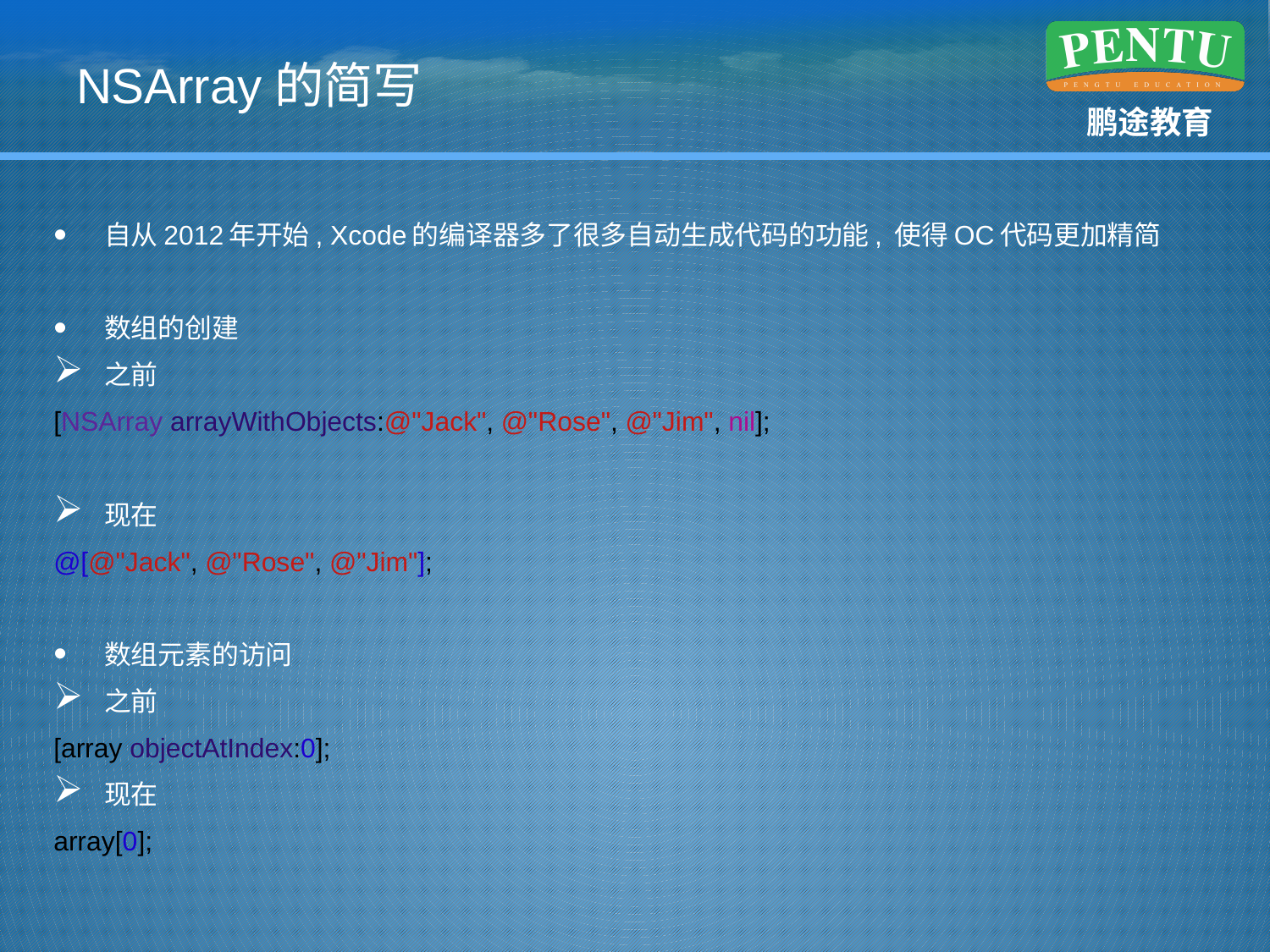

# NSArray的简写
自从2012年开始, Xcode的编译器多了很多自动生成代码的功能, 使得OC代码更加精简

数组的创建
之前
[NSArray arrayWithObjects:@"Jack", @"Rose", @"Jim", nil];

现在
@[@"Jack", @"Rose", @"Jim"];

数组元素的访问
之前
[array objectAtIndex:0];
现在
array[0];